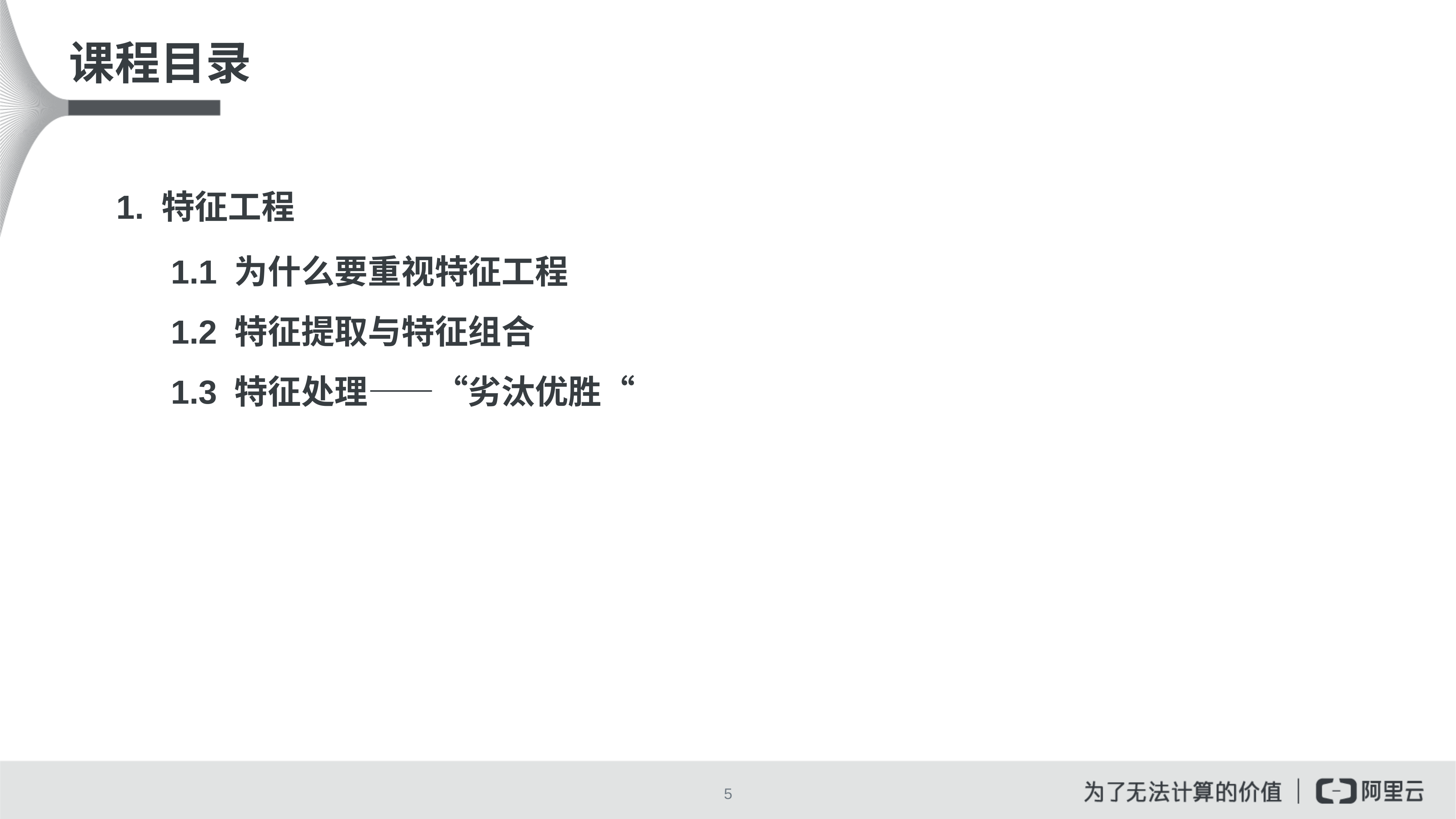

# 课程目录
1. 特征工程
1.1 为什么要重视特征工程
1.2 特征提取与特征组合
1.3 特征处理——“劣汰优胜“